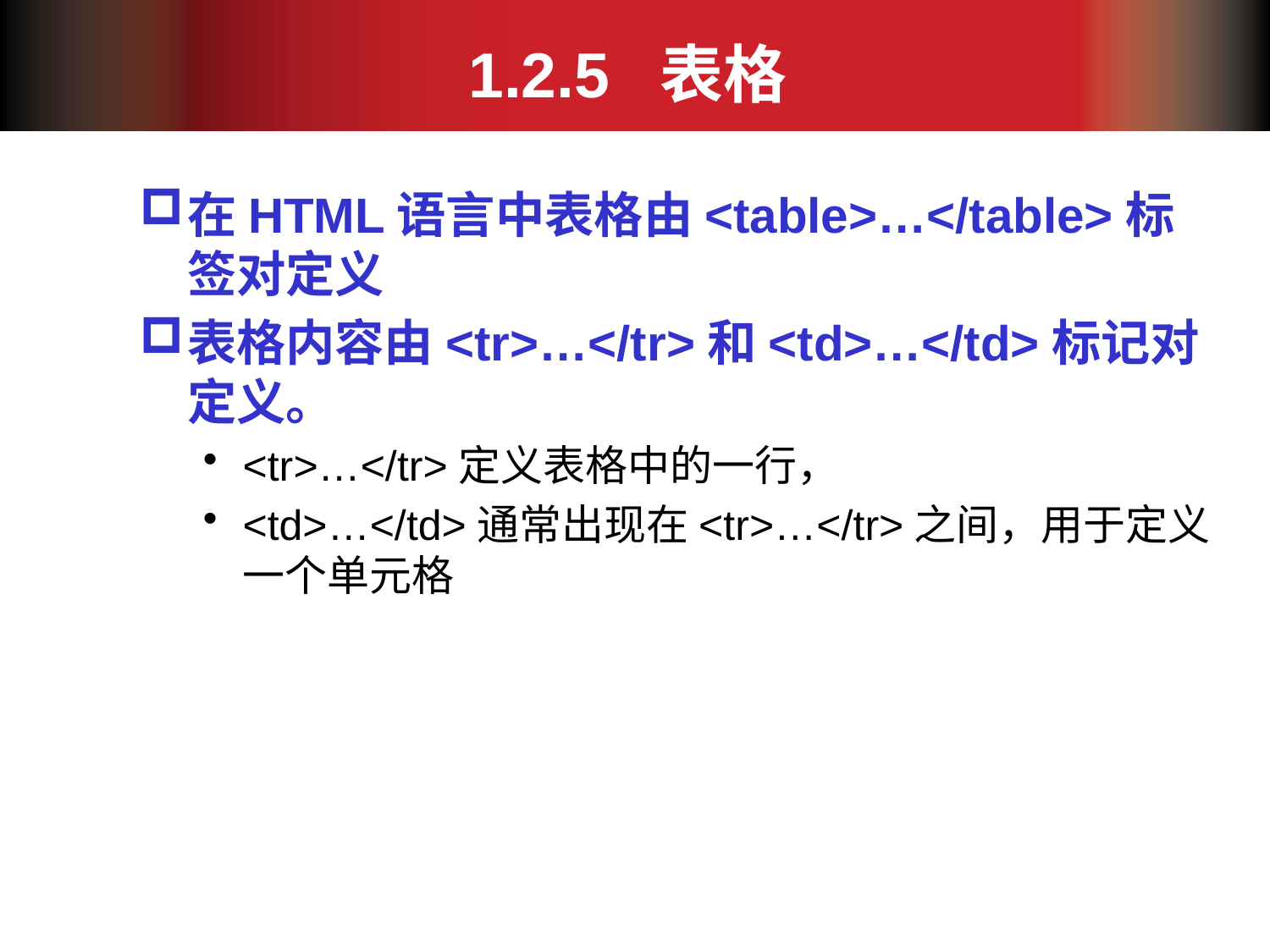

# 1.2.5  表格
在HTML语言中表格由<table>…</table>标签对定义
表格内容由<tr>…</tr>和<td>…</td>标记对定义。
<tr>…</tr>定义表格中的一行，
<td>…</td>通常出现在<tr>…</tr>之间，用于定义一个单元格